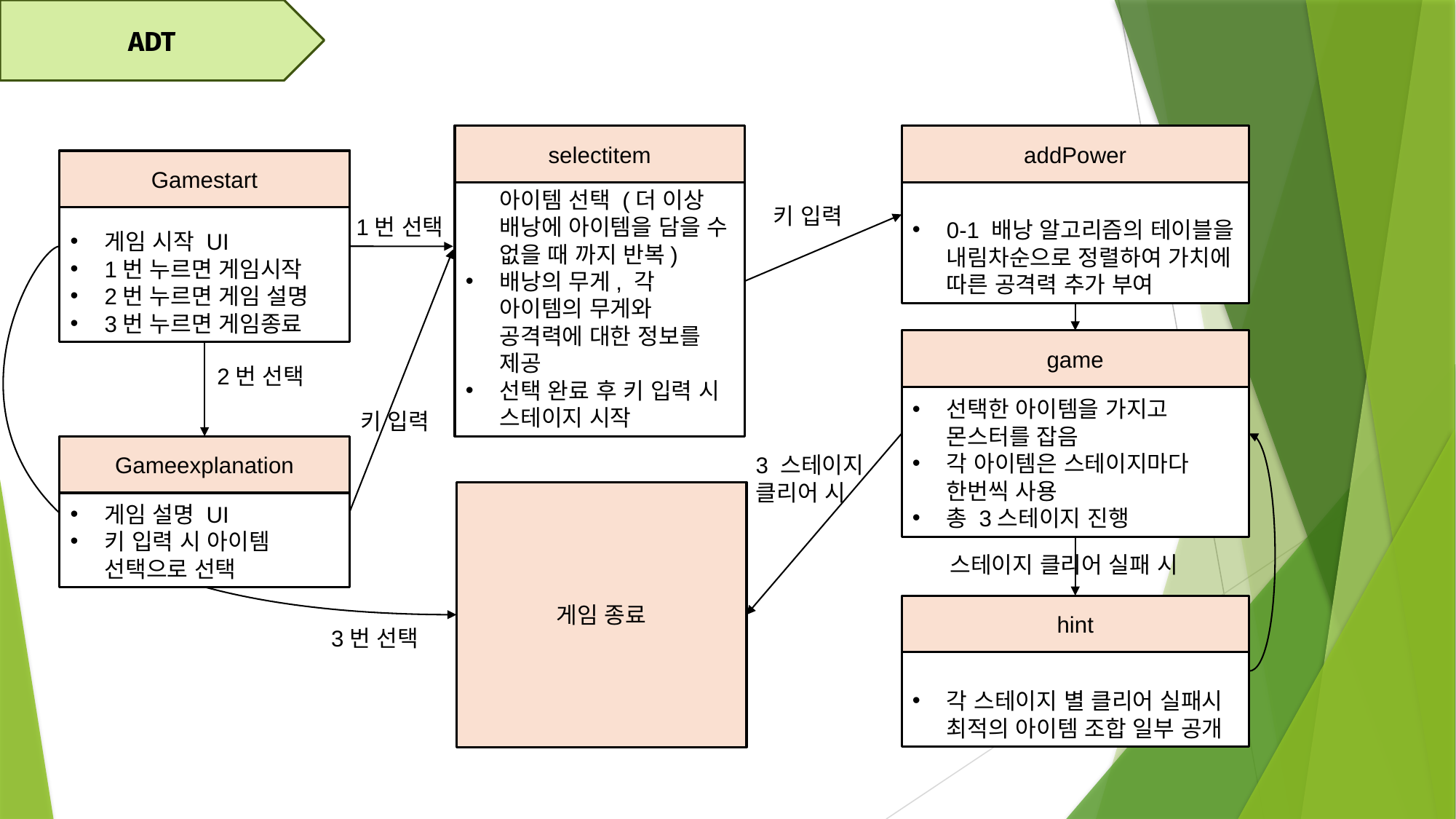

ADT
플레이어가 가방에 아이템 선택 (더 이상 배낭에 아이템을 담을 수 없을 때 까지 반복)
배낭의 무게, 각 아이템의 무게와 공격력에 대한 정보를 제공
선택 완료 후 키 입력 시 스테이지 시작
selectitem
addPower
0-1 배낭 알고리즘의 테이블을 내림차순으로 정렬하여 가치에 따른 공격력 추가 부여
Gamestart
게임 시작 UI
1번 누르면 게임시작
2번 누르면 게임 설명
3번 누르면 게임종료
키 입력
1번 선택
선택한 아이템을 가지고 몬스터를 잡음
각 아이템은 스테이지마다 한번씩 사용
총 3스테이지 진행
game
2번 선택
키 입력
Gameexplanation
게임 설명 UI
키 입력 시 아이템 선택으로 선택
3 스테이지 클리어 시
게임 종료
스테이지 클리어 실패 시
각 스테이지 별 클리어 실패시 최적의 아이템 조합 일부 공개
hint
3번 선택